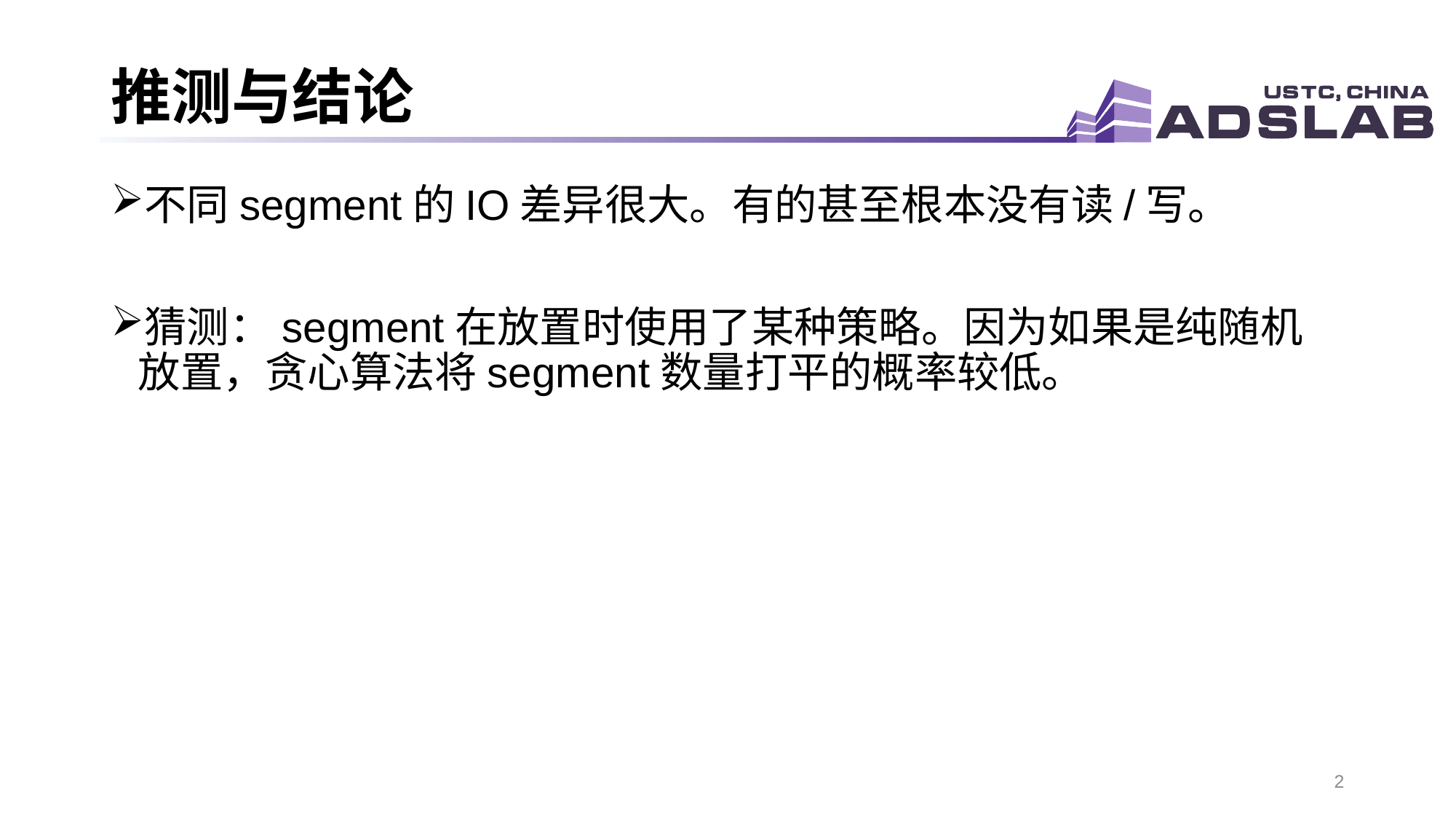

# 推测与结论
不同segment的IO差异很大。有的甚至根本没有读/写。

猜测：segment在放置时使用了某种策略。因为如果是纯随机放置，贪心算法将segment数量打平的概率较低。

2